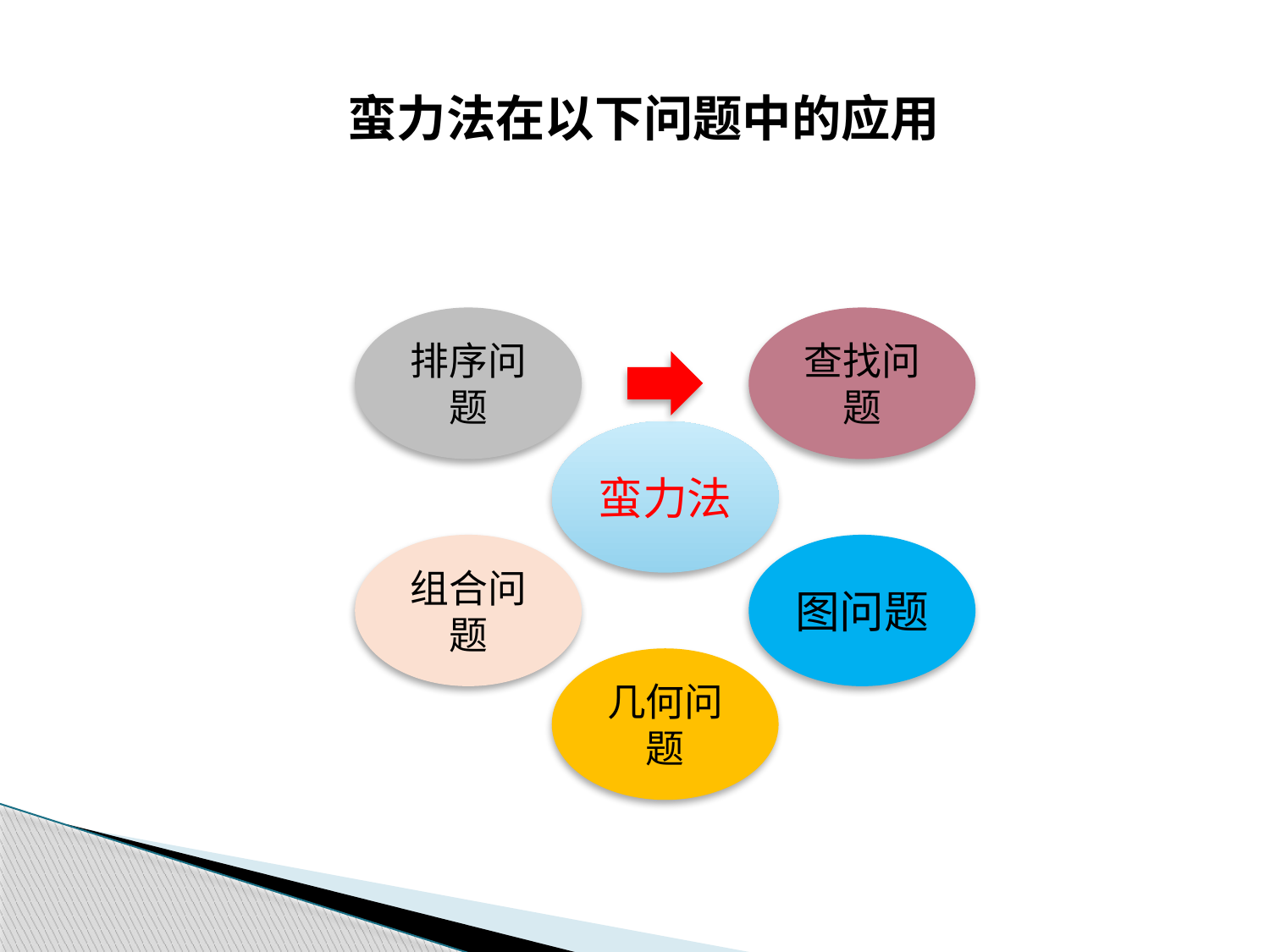

蛮力法在以下问题中的应用
蛮力法
查找问题
图问题
几何问题
组合问题
排序问题